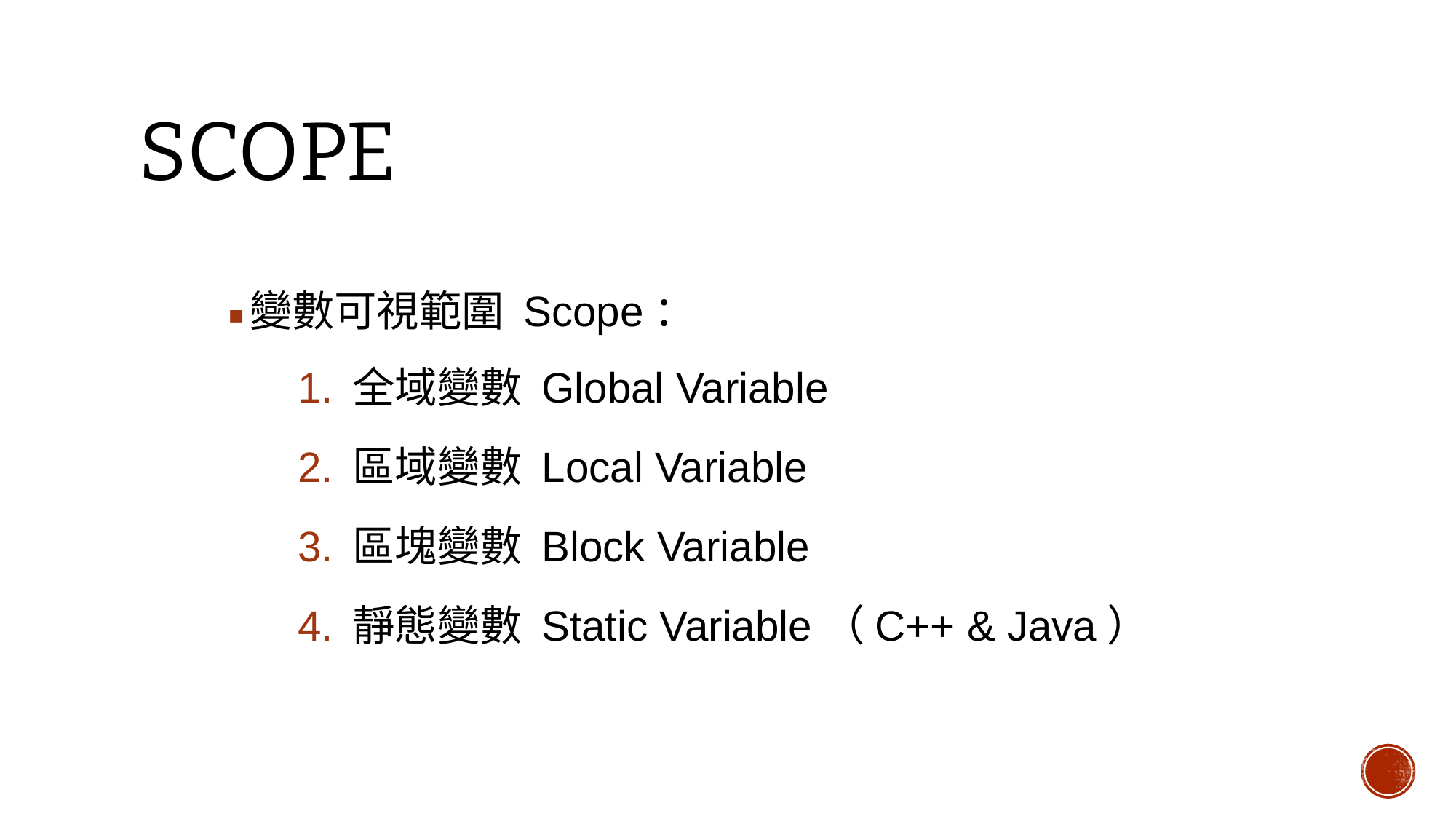

# SCOPE
變數可視範圍 Scope：
全域變數 Global Variable
區域變數 Local Variable
區塊變數 Block Variable
靜態變數 Static Variable（C++ & Java）